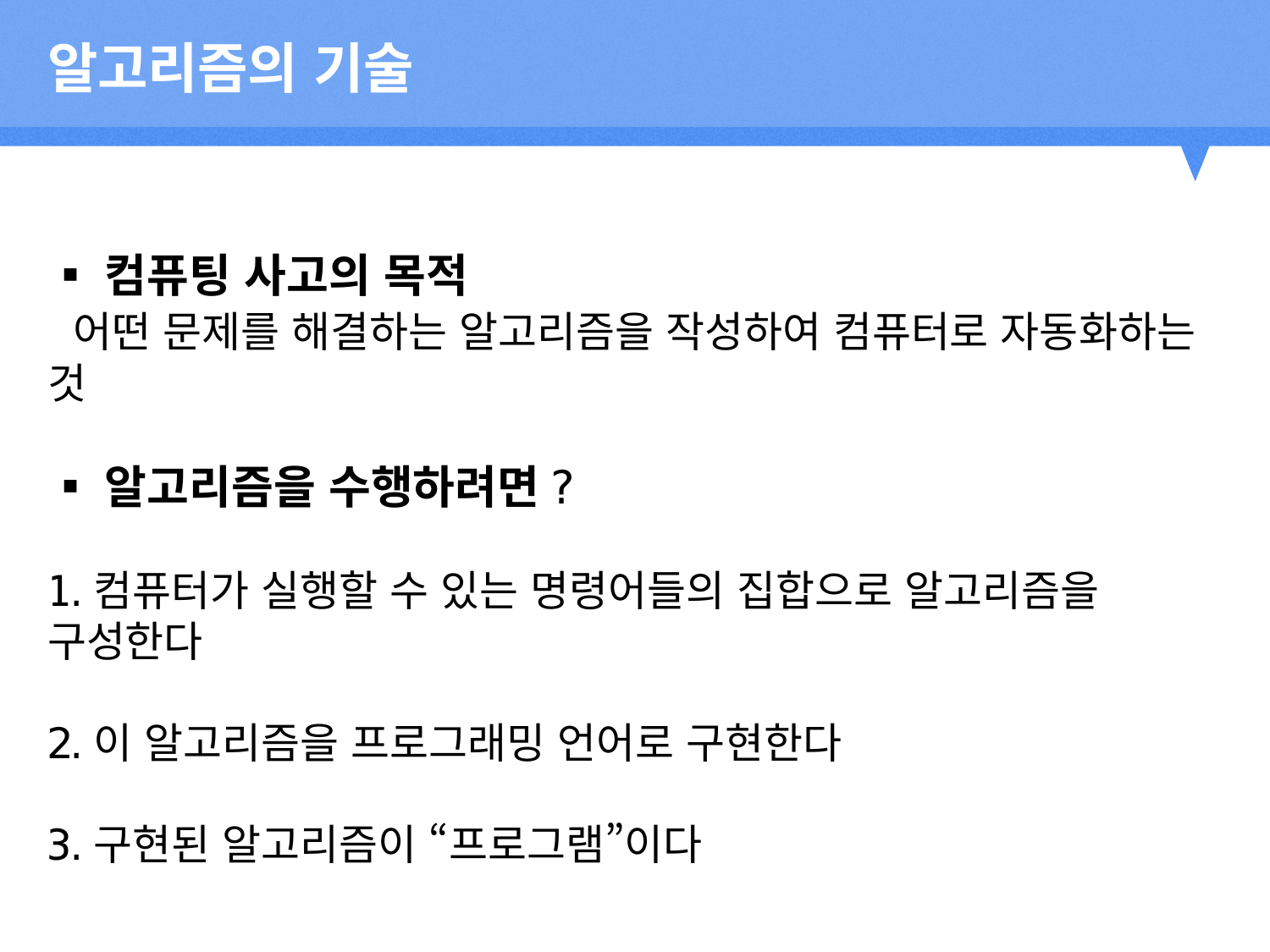

알고리즘의 기술
▪컴퓨팅 사고의 목적
  어떤 문제를 해결하는 알고리즘을 작성하여 컴퓨터로 자동화하는 것

▪알고리즘을 수행하려면?

1.컴퓨터가 실행할 수 있는 명령어들의 집합으로 알고리즘을 구성한다

2.이 알고리즘을 프로그래밍 언어로 구현한다

3.구현된 알고리즘이 “프로그램”이다
2012
2011
2013